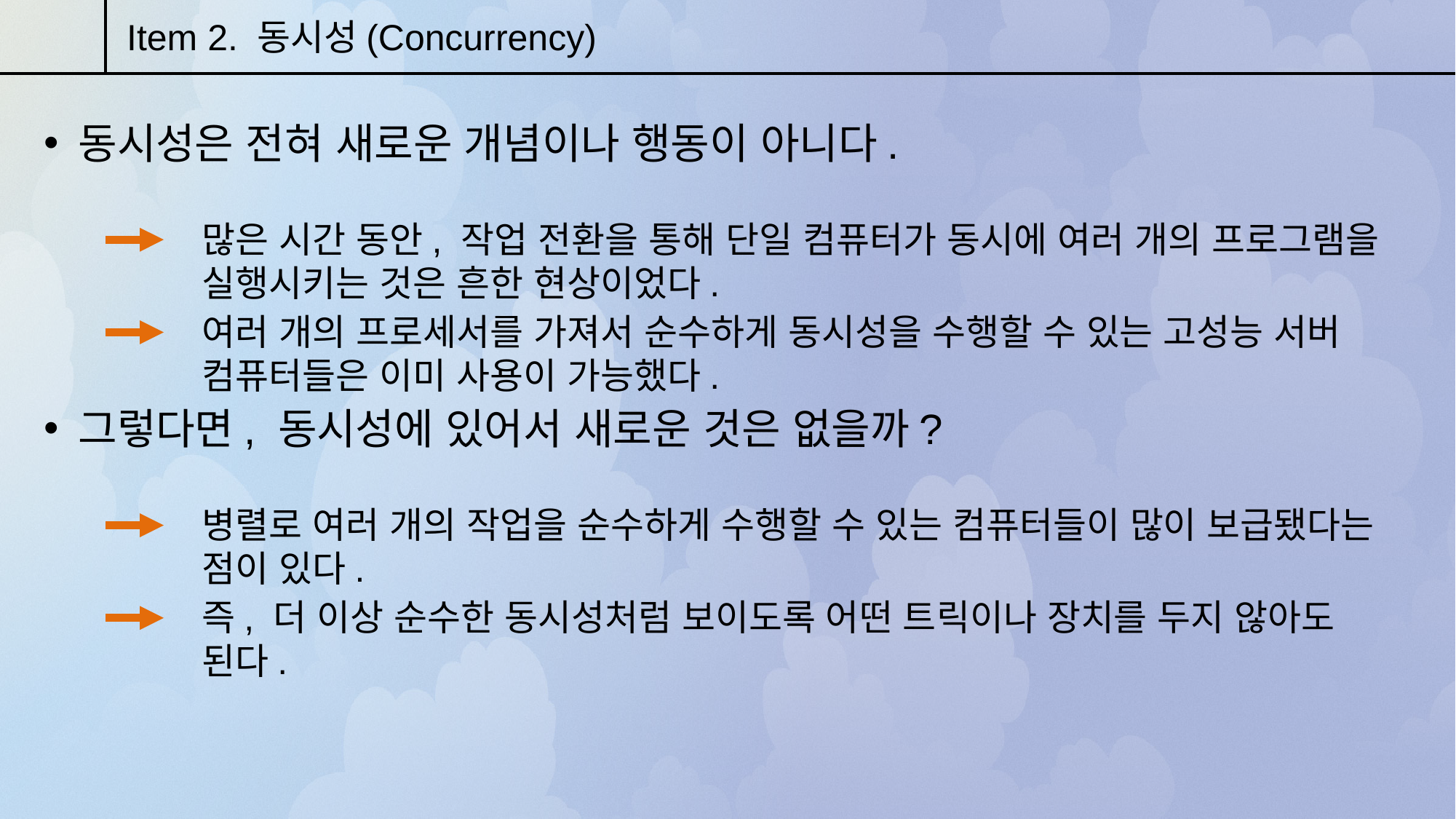

Item 2. 동시성(Concurrency)
동시성은 전혀 새로운 개념이나 행동이 아니다.
많은 시간 동안, 작업 전환을 통해 단일 컴퓨터가 동시에 여러 개의 프로그램을 실행시키는 것은 흔한 현상이었다.
여러 개의 프로세서를 가져서 순수하게 동시성을 수행할 수 있는 고성능 서버 컴퓨터들은 이미 사용이 가능했다.
그렇다면, 동시성에 있어서 새로운 것은 없을까?
병렬로 여러 개의 작업을 순수하게 수행할 수 있는 컴퓨터들이 많이 보급됐다는 점이 있다.
즉, 더 이상 순수한 동시성처럼 보이도록 어떤 트릭이나 장치를 두지 않아도 된다.